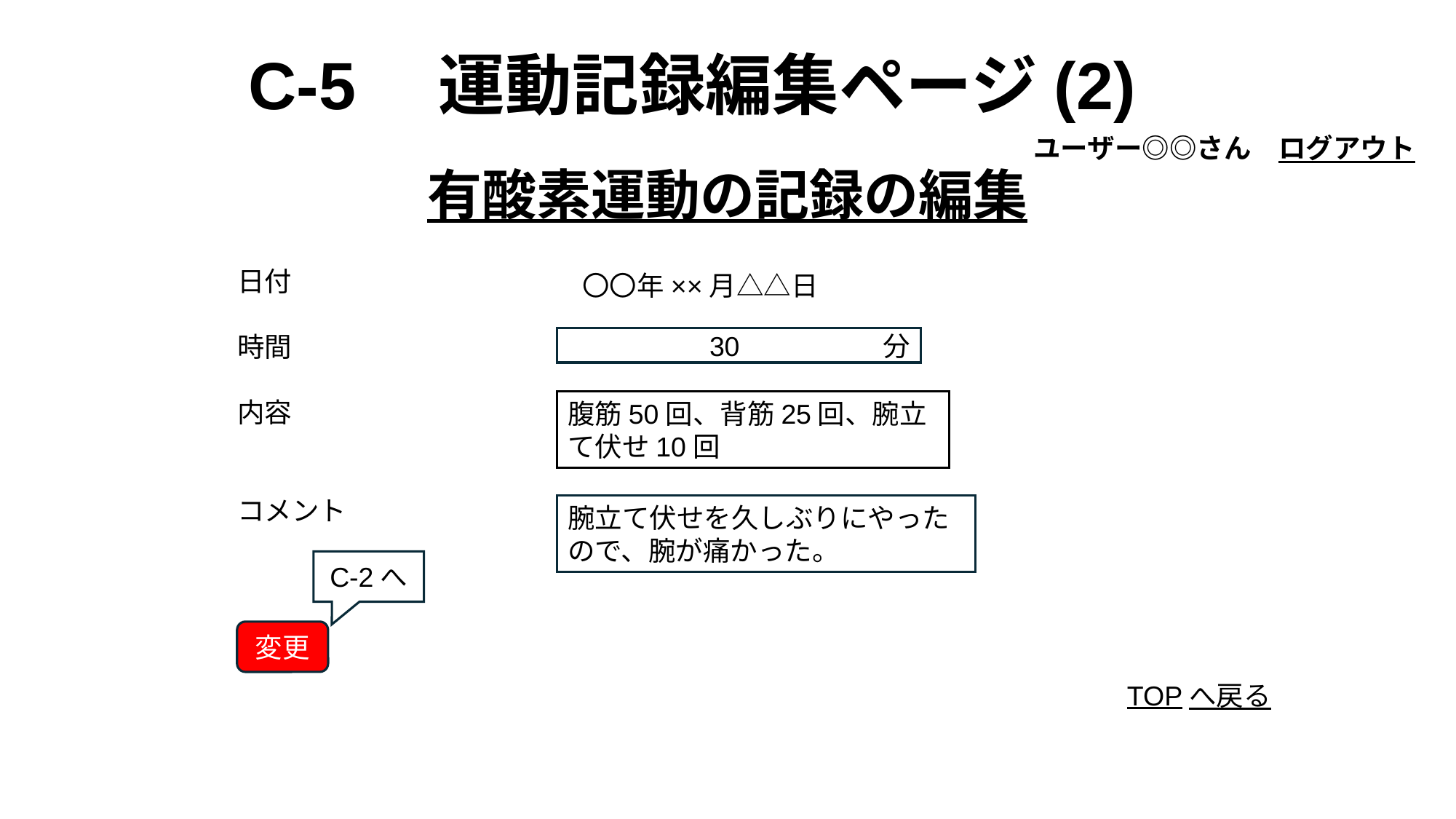

# C-5　運動記録編集ページ(2)
ユーザー◎◎さん　ログアウト
有酸素運動の記録の編集

日付

時間

内容

コメント
〇〇年××月△△日
30　　　　　分
腹筋50回、背筋25回、腕立て伏せ10回
腕立て伏せを久しぶりにやったので、腕が痛かった。
C-2へ
変更
TOPへ戻る